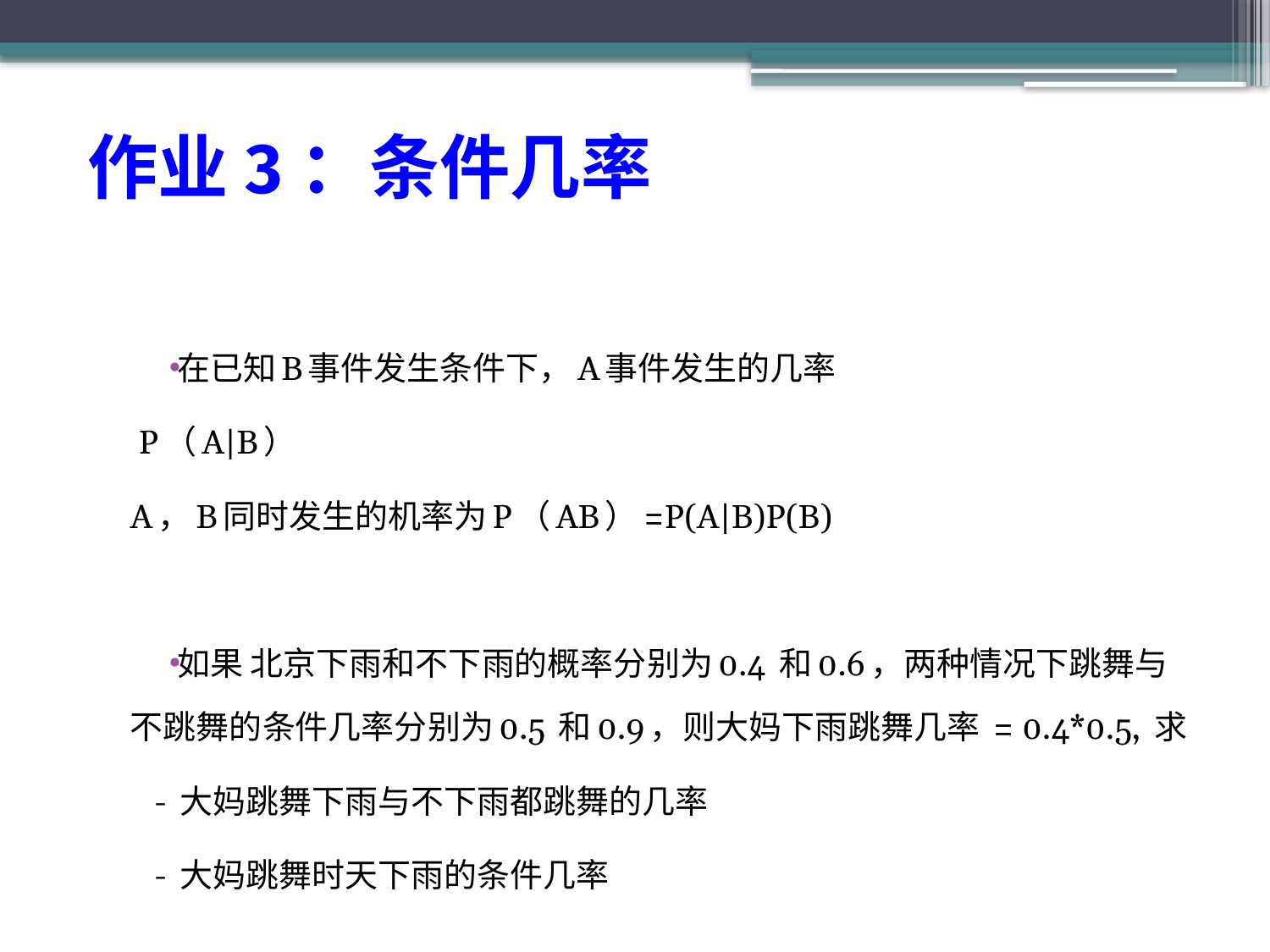

作业3：条件几率
在已知B事件发生条件下，A事件发生的几率
 P（A|B）
A，B同时发生的机率为P（AB）=P(A|B)P(B)

如果 北京下雨和不下雨的概率分别为0.4 和0.6，两种情况下跳舞与不跳舞的条件几率分别为0.5 和0.9，则大妈下雨跳舞几率 = 0.4*0.5, 求
   - 大妈跳舞下雨与不下雨都跳舞的几率
   - 大妈跳舞时天下雨的条件几率